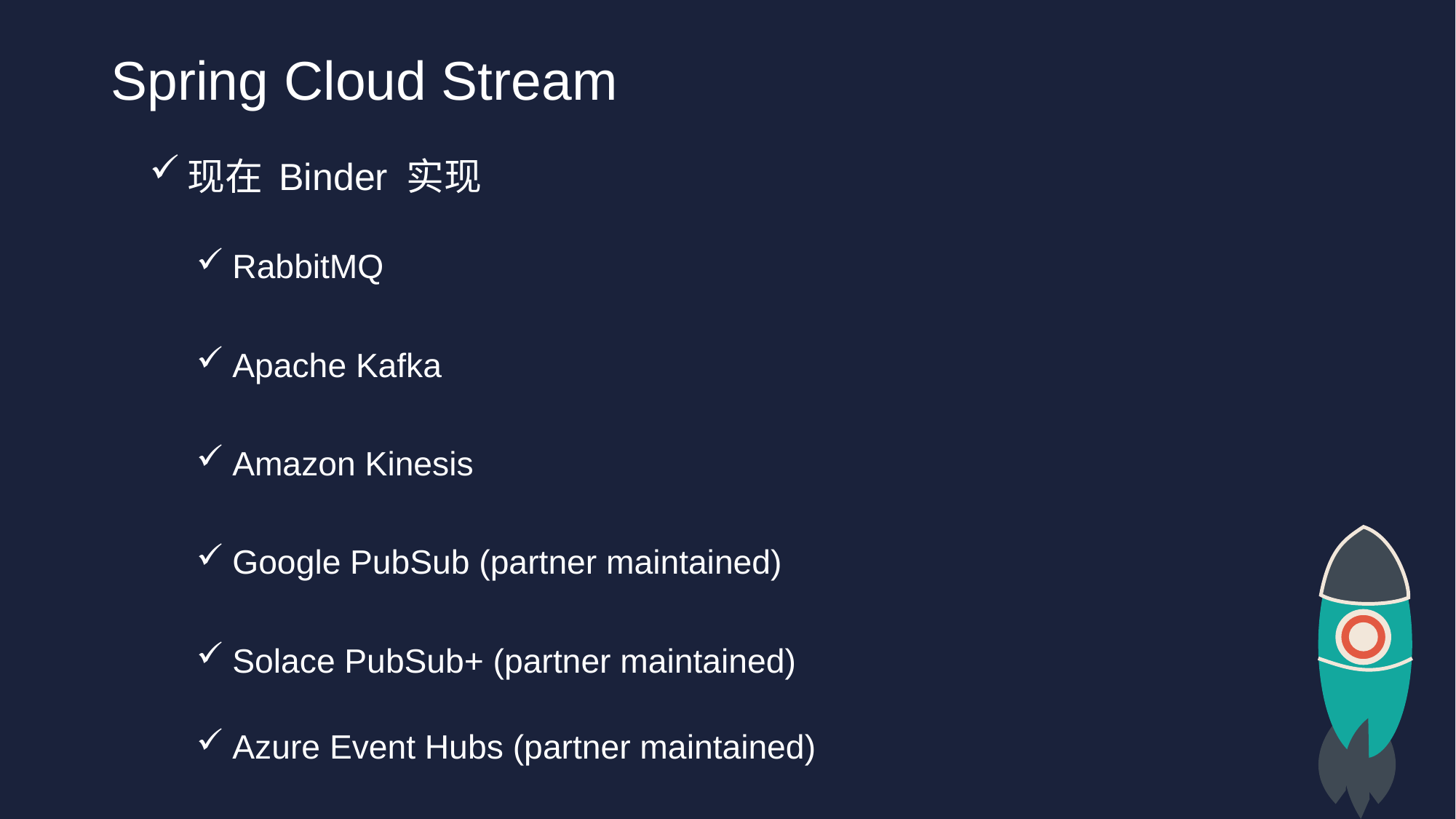

# Spring Cloud Stream
现在 Binder 实现

RabbitMQ

Apache Kafka

Amazon Kinesis

Google PubSub (partner maintained)

Solace PubSub+ (partner maintained)

Azure Event Hubs (partner maintained)